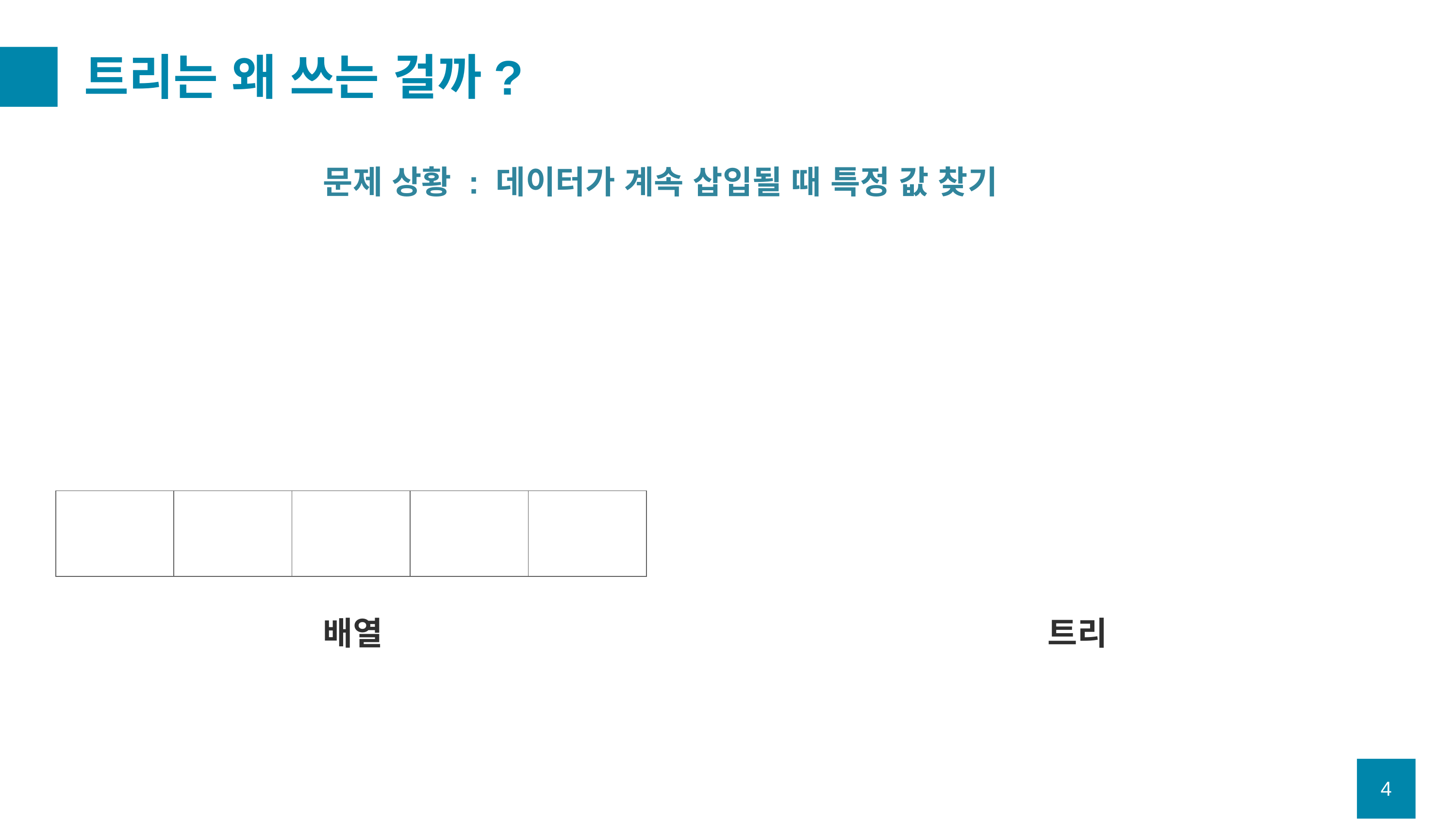

# 트리는 왜 쓰는 걸까?
문제 상황 : 데이터가 계속 삽입될 때 특정 값 찾기
|  |  |  |  |  |
| --- | --- | --- | --- | --- |
배열

트리
4